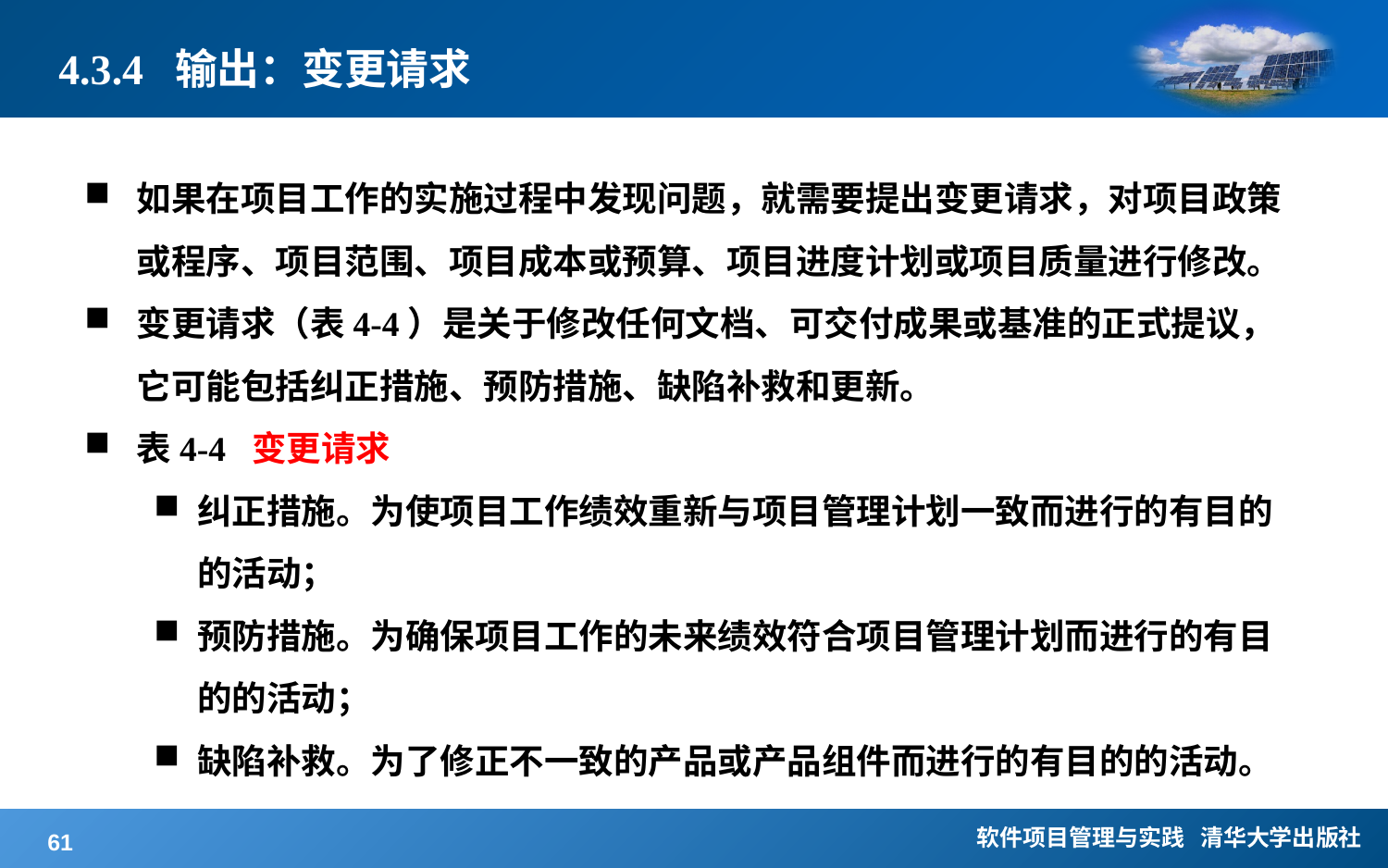

# 4.3.4  输出：变更请求
如果在项目工作的实施过程中发现问题，就需要提出变更请求，对项目政策或程序、项目范围、项目成本或预算、项目进度计划或项目质量进行修改。
变更请求（表4-4）是关于修改任何文档、可交付成果或基准的正式提议，它可能包括纠正措施、预防措施、缺陷补救和更新。
表4-4  变更请求
纠正措施。为使项目工作绩效重新与项目管理计划一致而进行的有目的的活动；
预防措施。为确保项目工作的未来绩效符合项目管理计划而进行的有目的的活动；
缺陷补救。为了修正不一致的产品或产品组件而进行的有目的的活动。